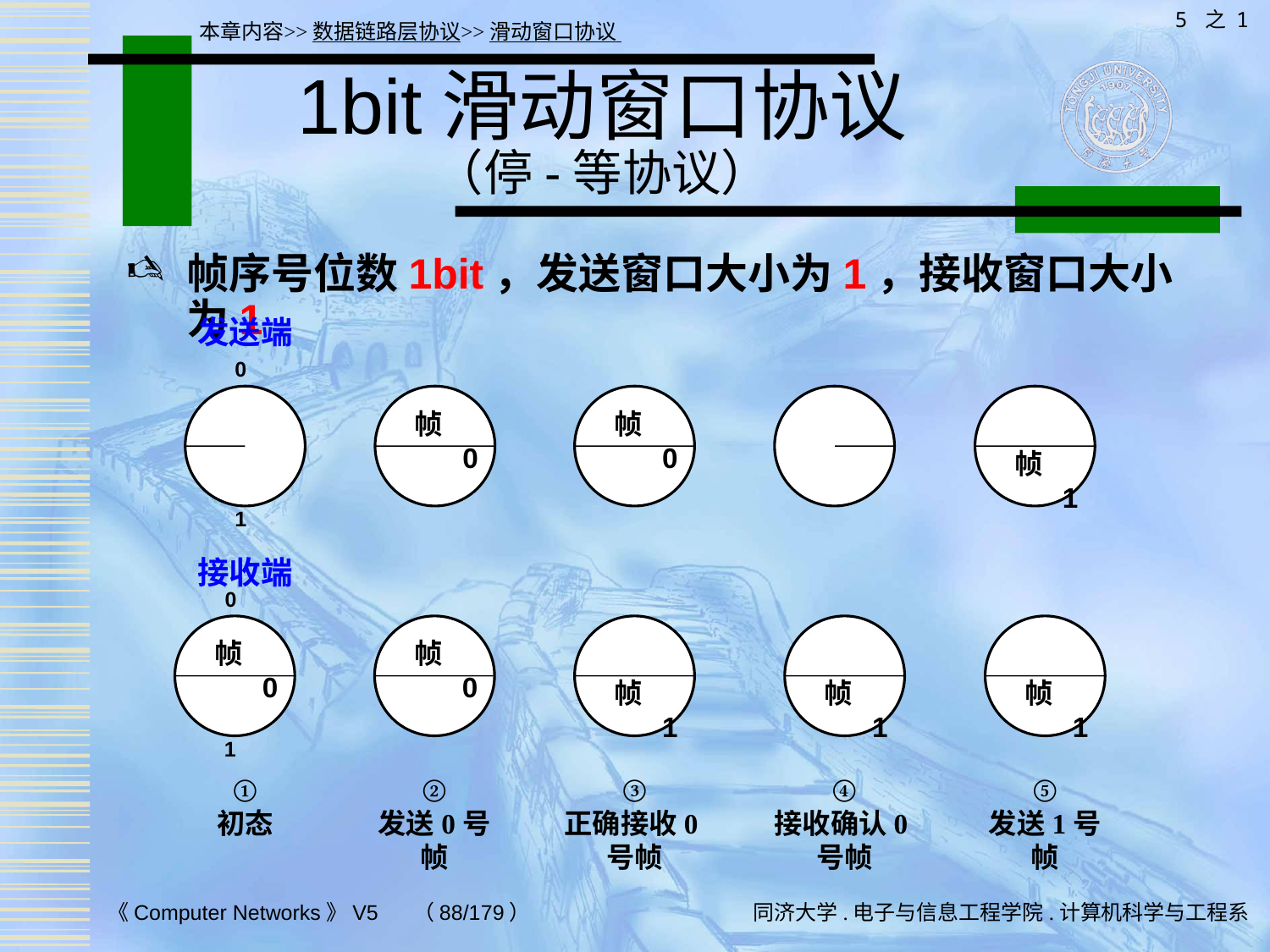

5 之 1
本章内容>>数据链路层协议>>滑动窗口协议
# 1bit滑动窗口协议 （停-等协议）
帧序号位数1bit，发送窗口大小为1，接收窗口大小为1
发送端
0

帧0

帧0

②
发送0号帧

帧0

帧1
③
正确接收0号帧

帧1
④
接收确认0号帧

帧1

帧1
⑤
发送1号帧

1
接收端
0

帧0

1
①
初态